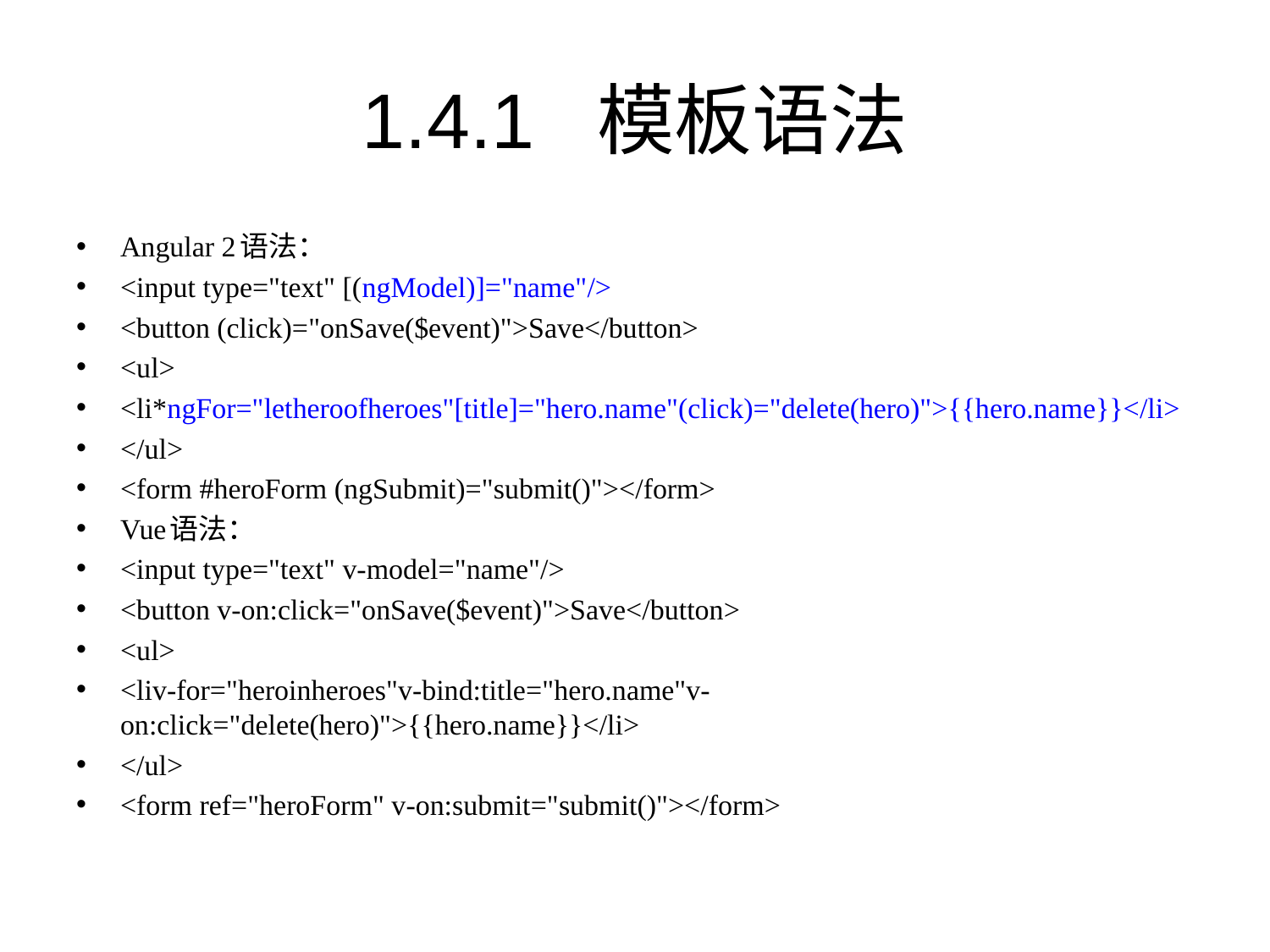

# 1.4.1  模板语法
Angular 2语法：
<input type="text" [(ngModel)]="name"/>
<button (click)="onSave($event)">Save</button>
<ul>
<li*ngFor="letheroofheroes"[title]="hero.name"(click)="delete(hero)">{{hero.name}}</li>
</ul>
<form #heroForm (ngSubmit)="submit()"></form>
Vue语法：
<input type="text" v-model="name"/>
<button v-on:click="onSave($event)">Save</button>
<ul>
<liv-for="heroinheroes"v-bind:title="hero.name"v-on:click="delete(hero)">{{hero.name}}</li>
</ul>
<form ref="heroForm" v-on:submit="submit()"></form>